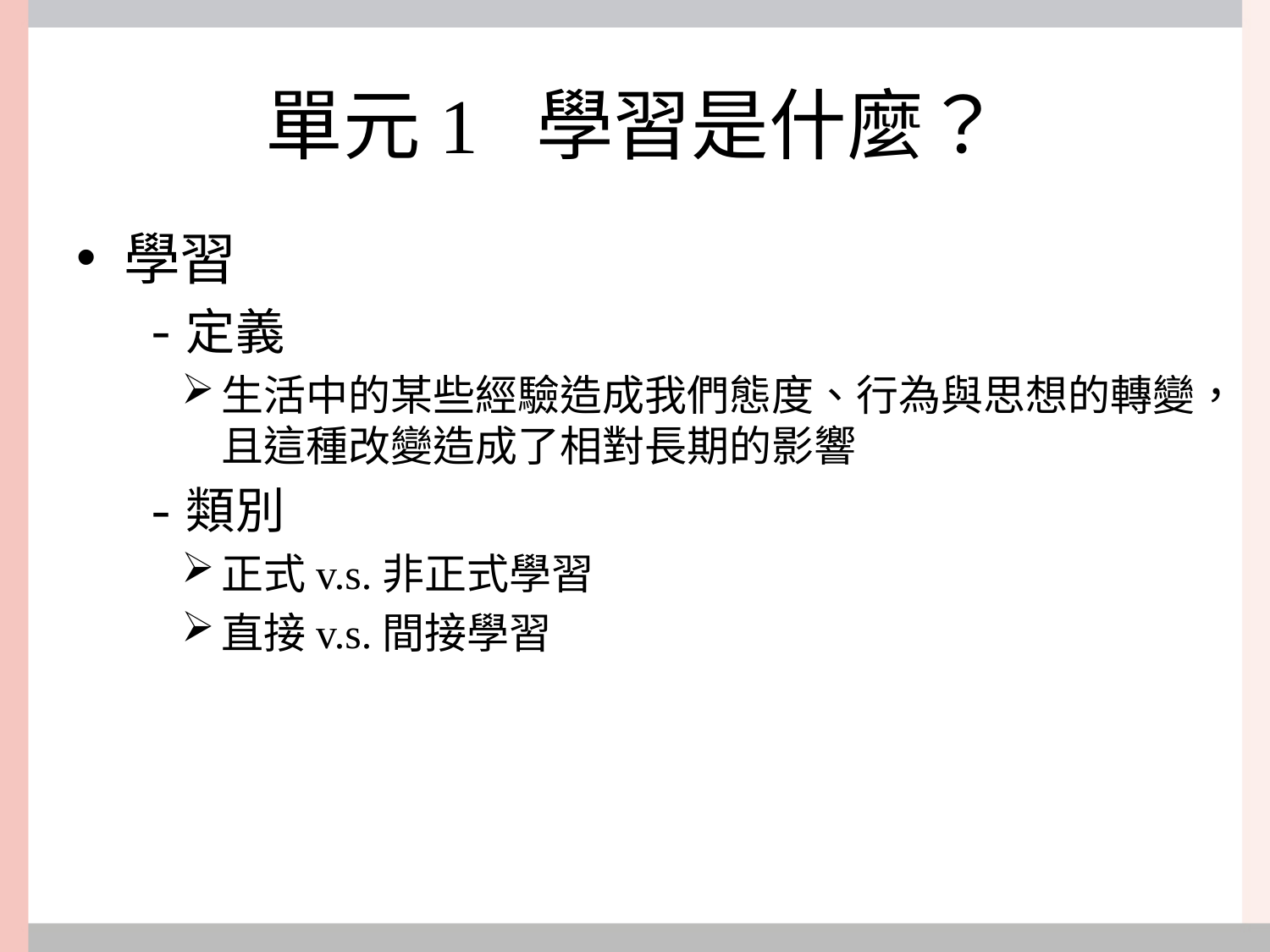

# 單元1  學習是什麼？
學習
定義
生活中的某些經驗造成我們態度、行為與思想的轉變，且這種改變造成了相對長期的影響
類別
正式v.s.非正式學習
直接v.s.間接學習